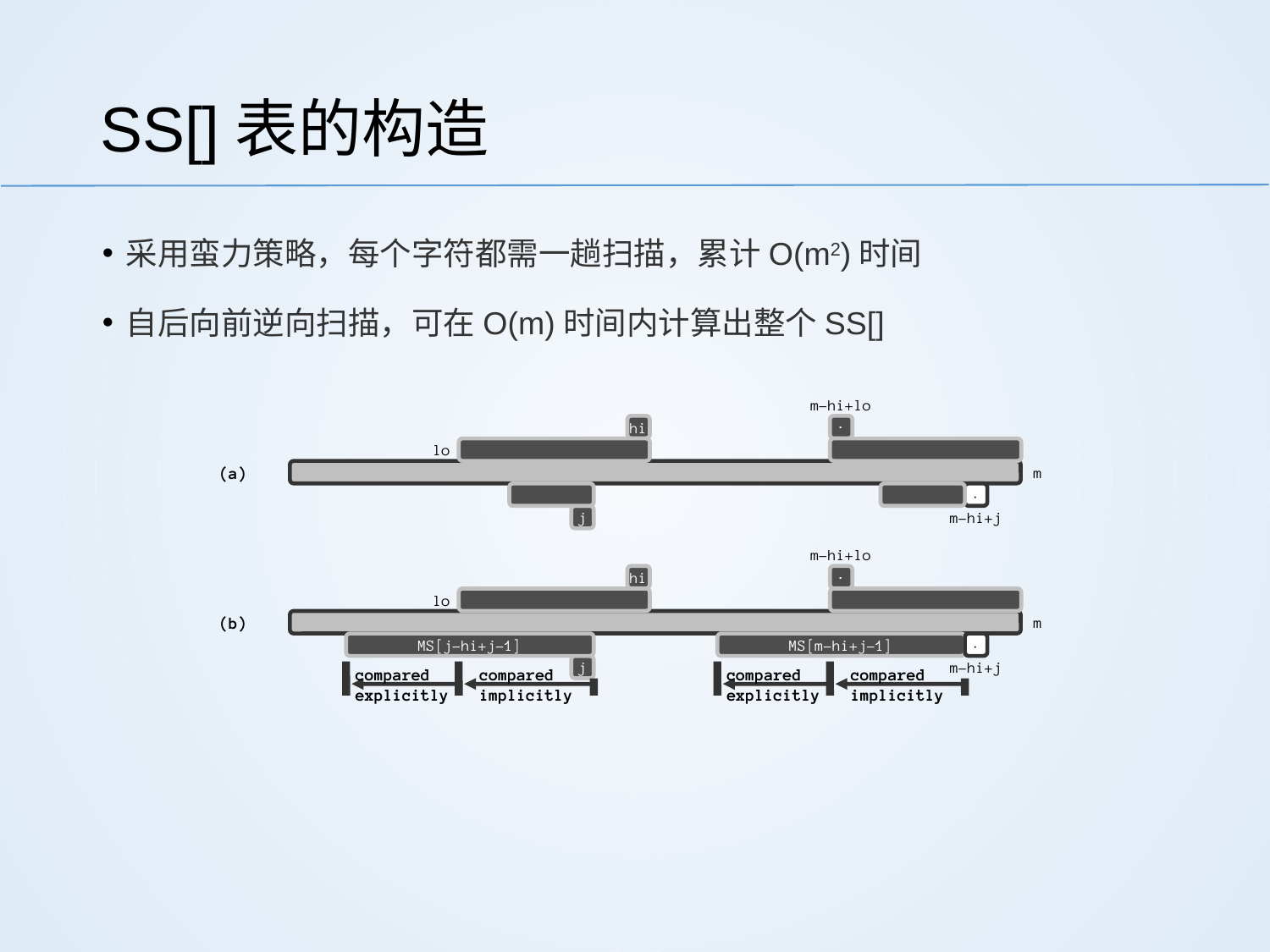

# SS[]表的构造
采用蛮力策略，每个字符都需一趟扫描，累计O(m2)时间
自后向前逆向扫描，可在O(m)时间内计算出整个SS[]
m-hi+lo
hi
·
lo

(a)

m

·
j
m-hi+j
m-hi+lo
hi
·
lo

(b)

m
MS[j-hi+j-1]
MS[m-hi+j-1]
·
j
m-hi+j

compared
explicitly
compared
implicitly
compared
explicitly
compared
implicitly